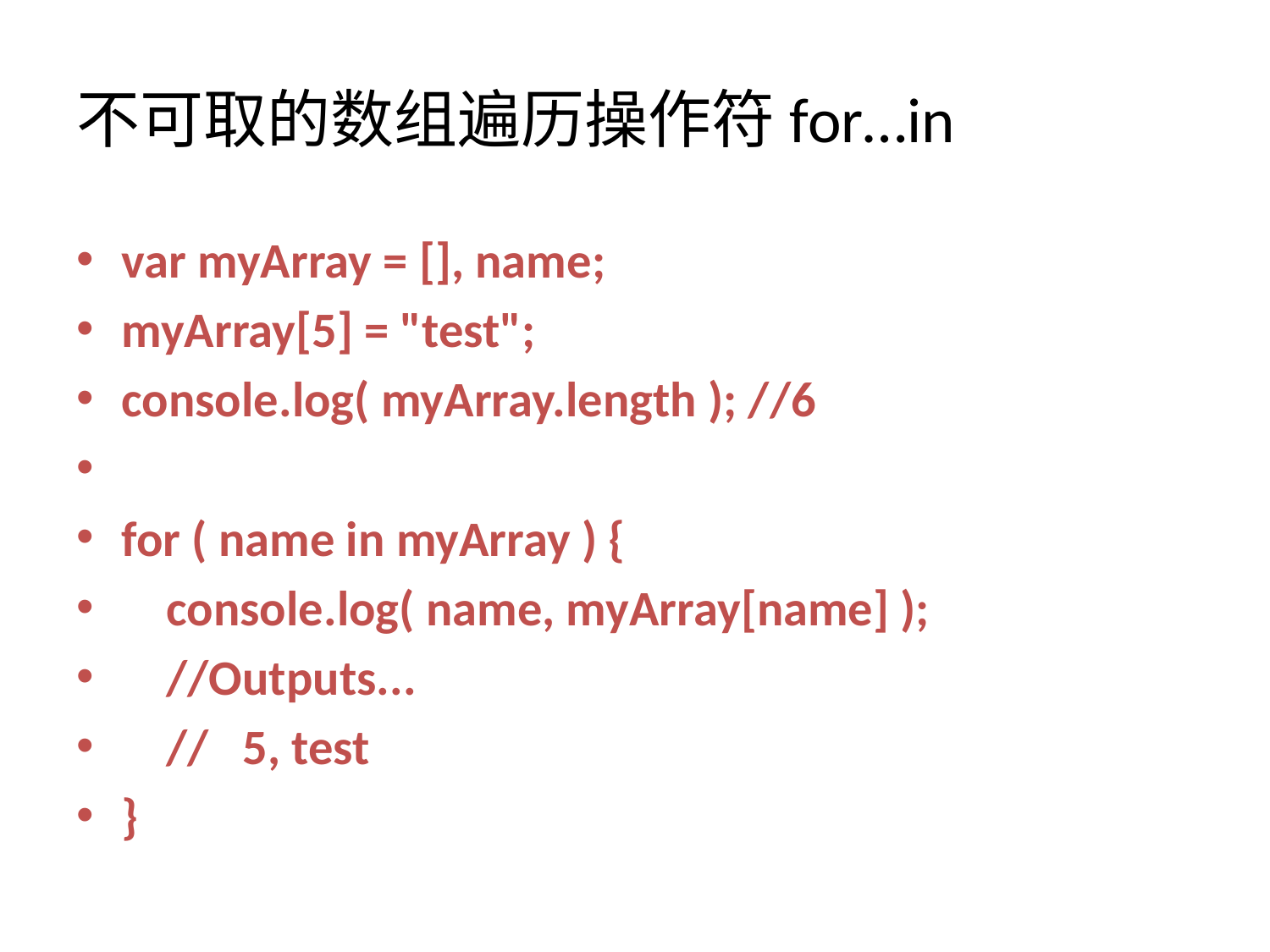

# 不可取的数组遍历操作符for…in
var myArray = [], name;
myArray[5] = "test";
console.log( myArray.length ); //6

for ( name in myArray ) {
    console.log( name, myArray[name] );
    //Outputs...
    //   5, test
}